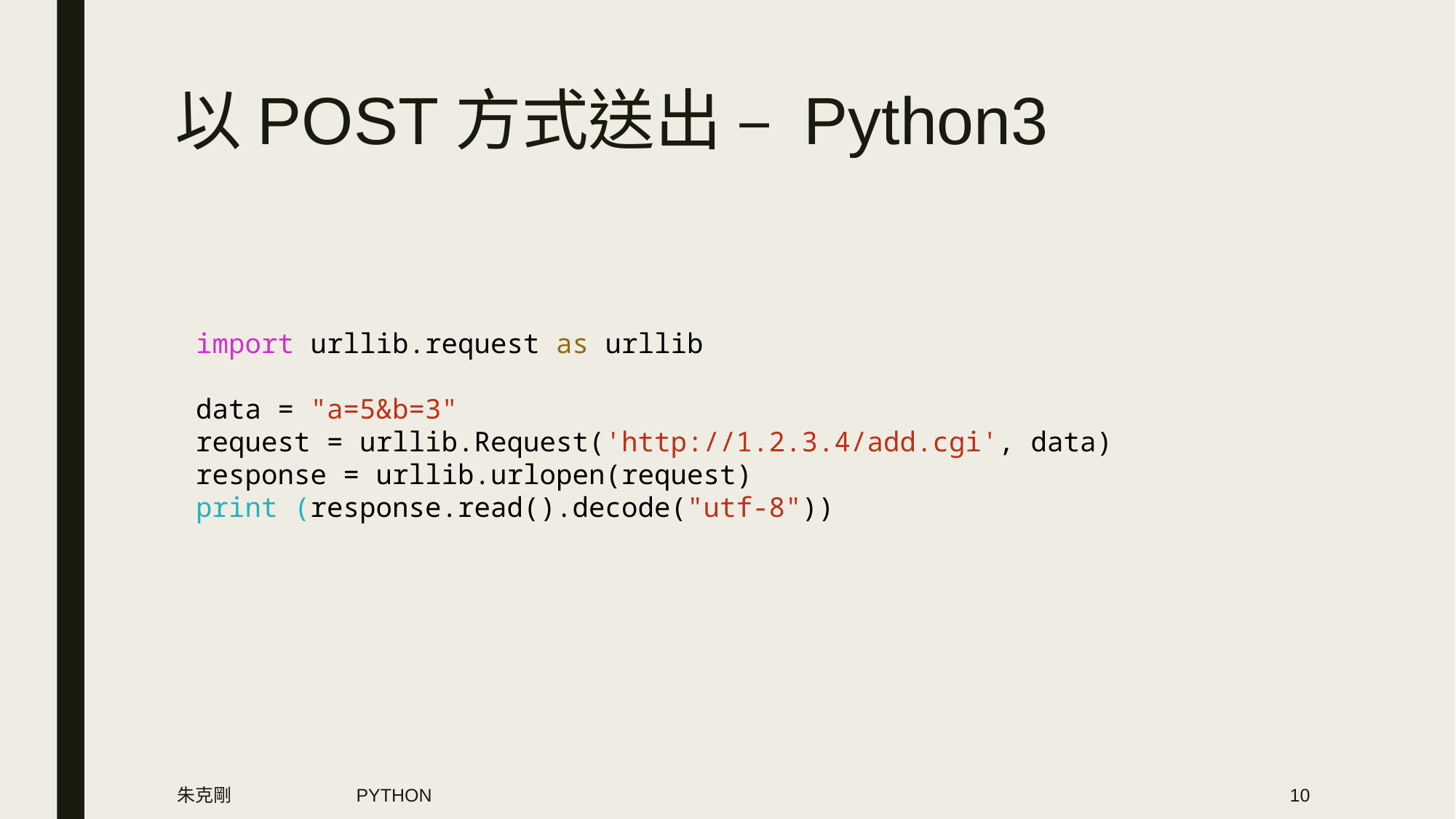

# 以POST方式送出 – Python3
import urllib.request as urllib

data = "a=5&b=3"
request = urllib.Request('http://1.2.3.4/add.cgi', data)
response = urllib.urlopen(request)
print (response.read().decode("utf-8"))
朱克剛
PYTHON
10